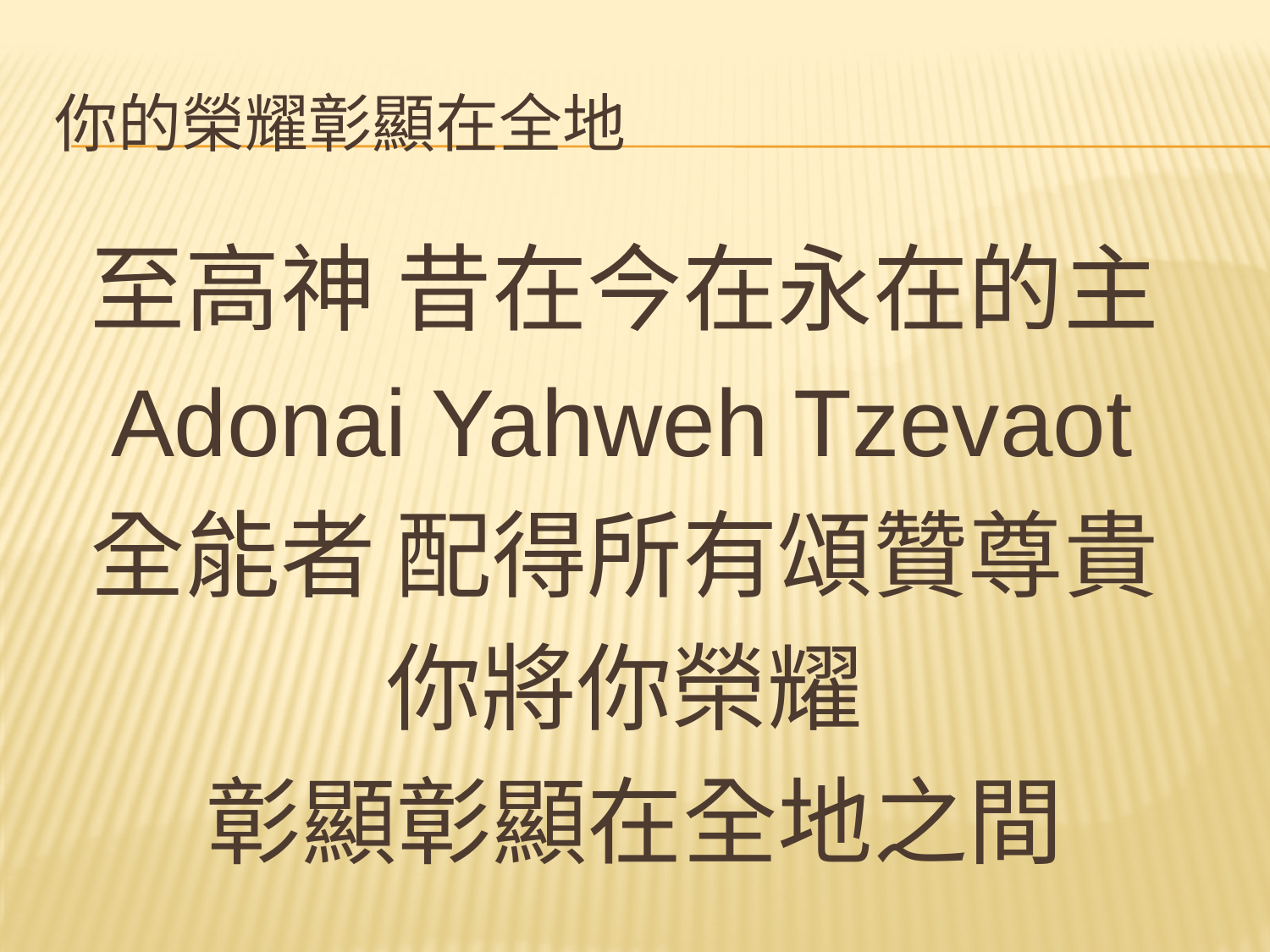

# 你的榮耀彰顯在全地
至高神 昔在今在永在的主
Adonai Yahweh Tzevaot
全能者 配得所有頌贊尊貴
你將你榮耀
彰顯彰顯在全地之間